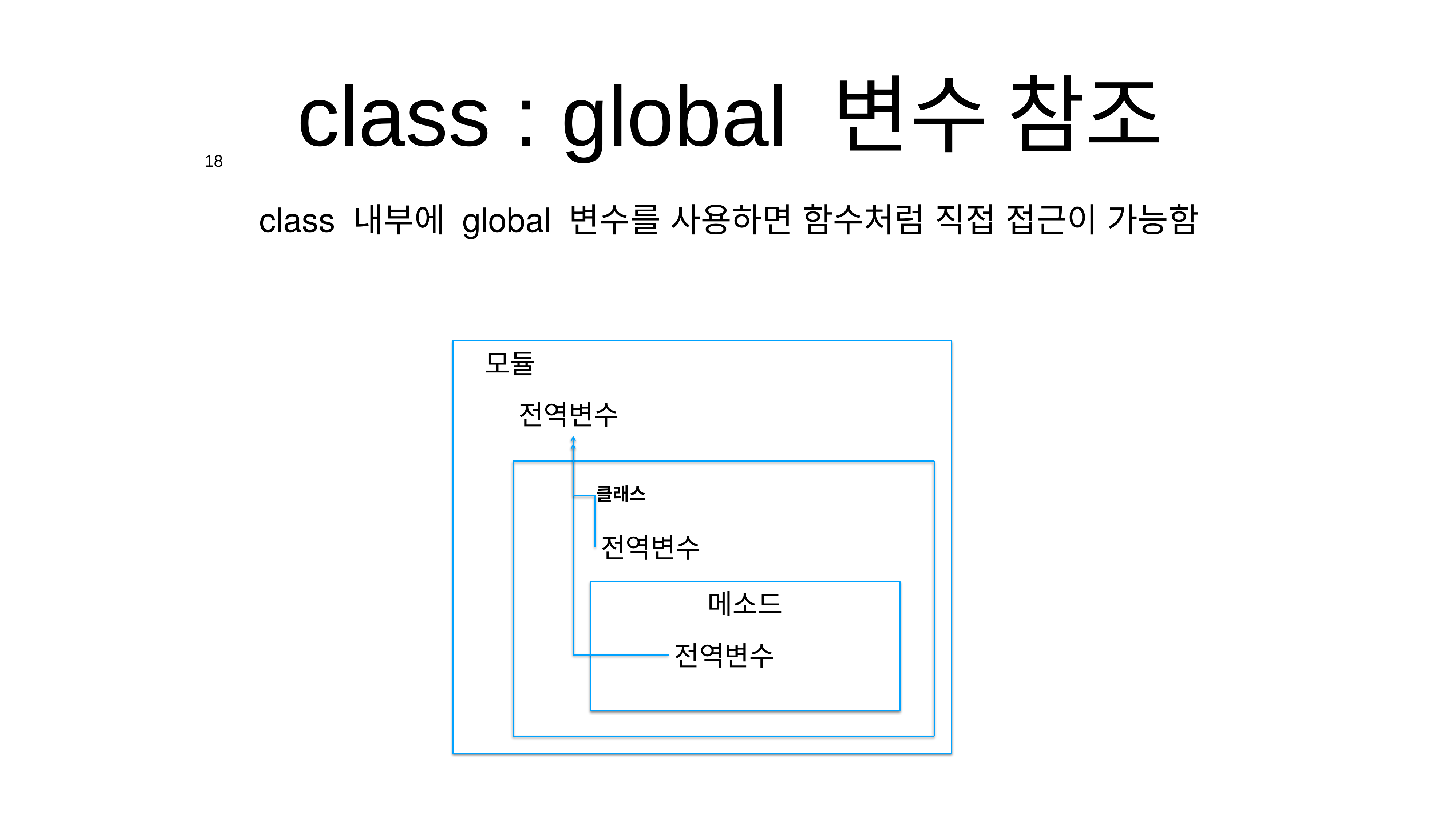

# class : global 변수 참조
18
  class 내부에 global 변수를 사용하면 함수처럼 직접 접근이 가능함

모듈
전역변수

클래스
전역변수
메소드
전역변수